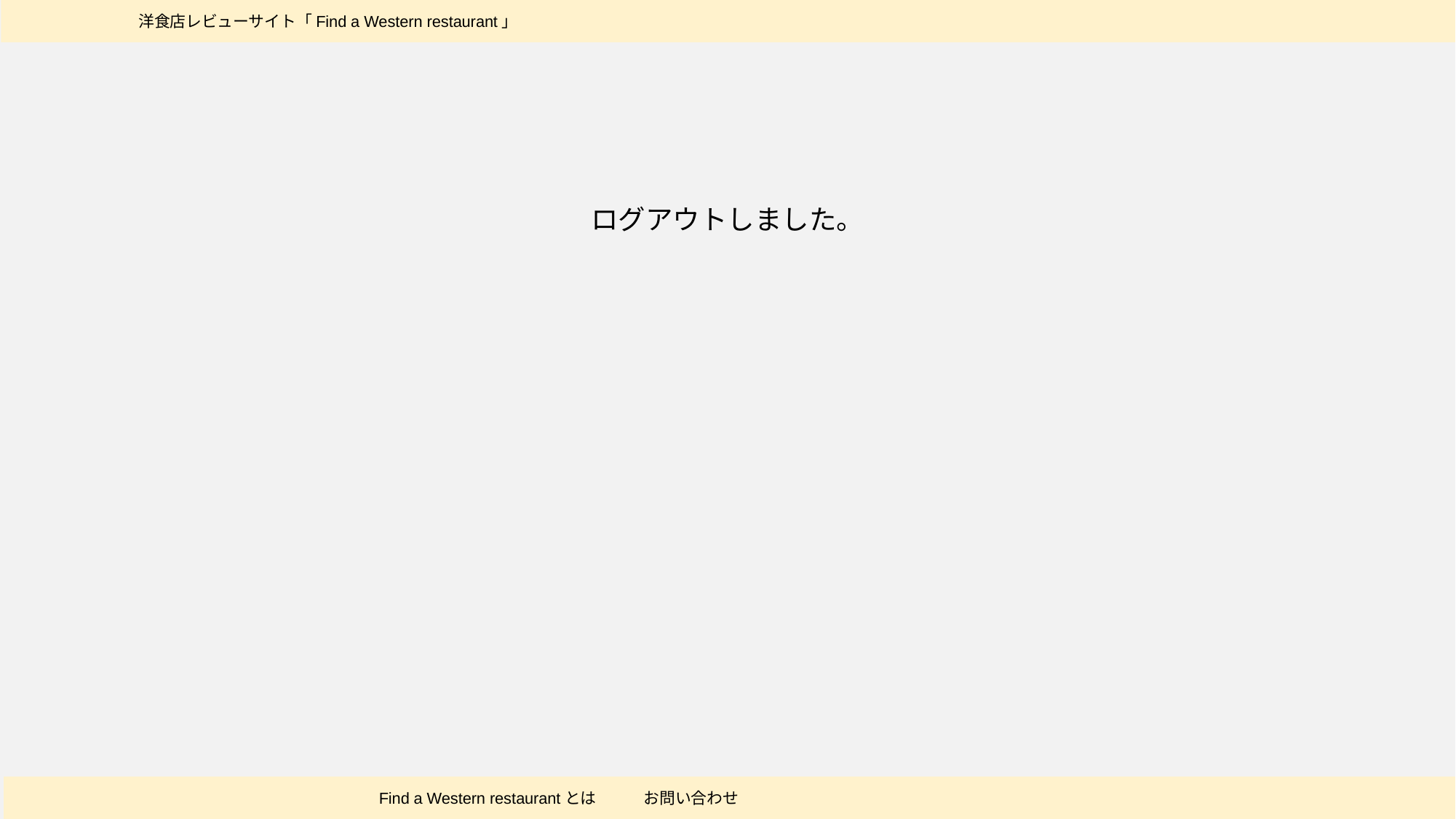

洋食店レビューサイト「Find a Western restaurant」
ログアウトしました。

Find a Western restaurantとは
お問い合わせ